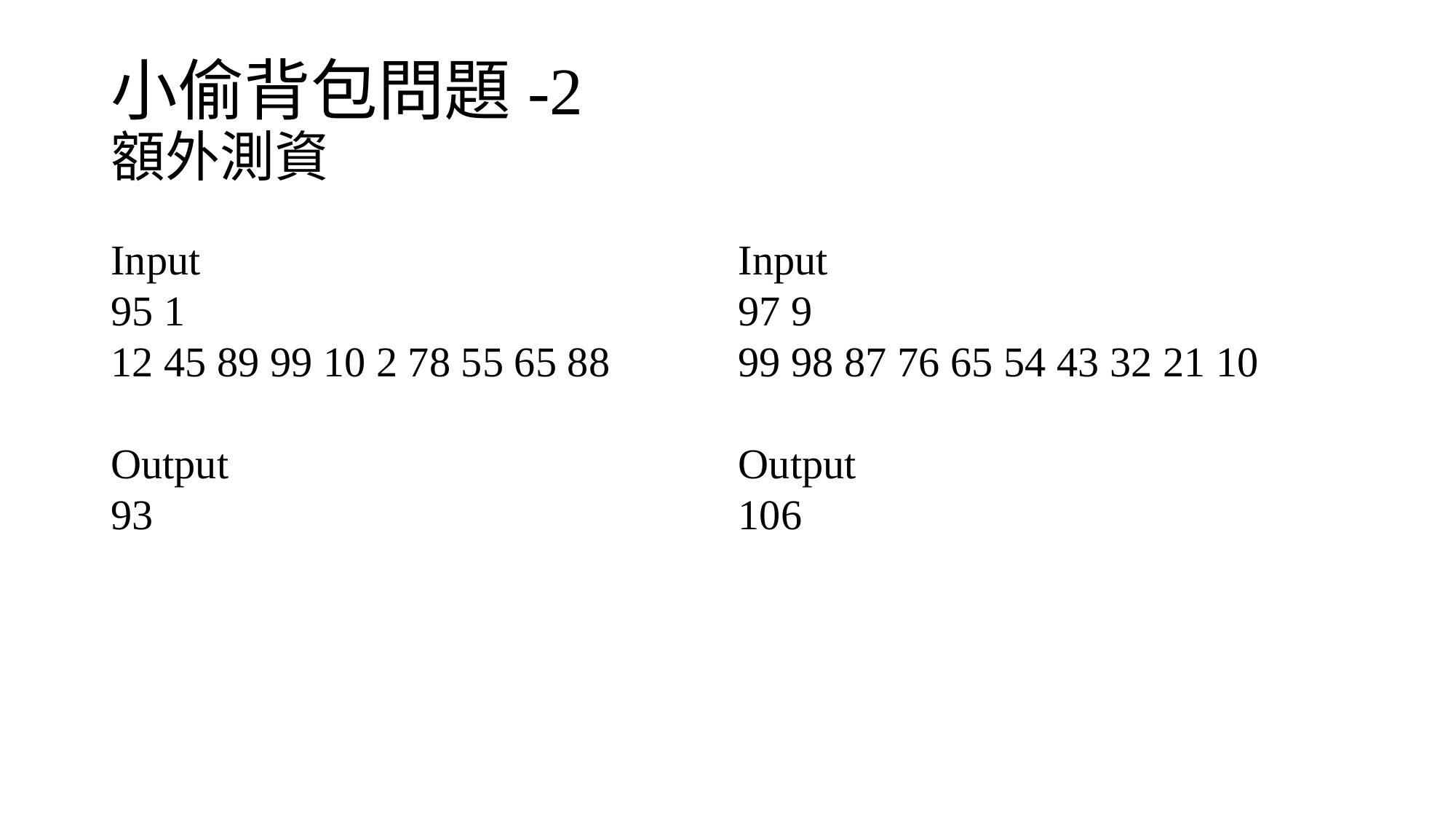

# 小偷背包問題-2 額外測資
Input
95 1
12 45 89 99 10 2 78 55 65 88

Output
93
Input
97 9
99 98 87 76 65 54 43 32 21 10

Output
106